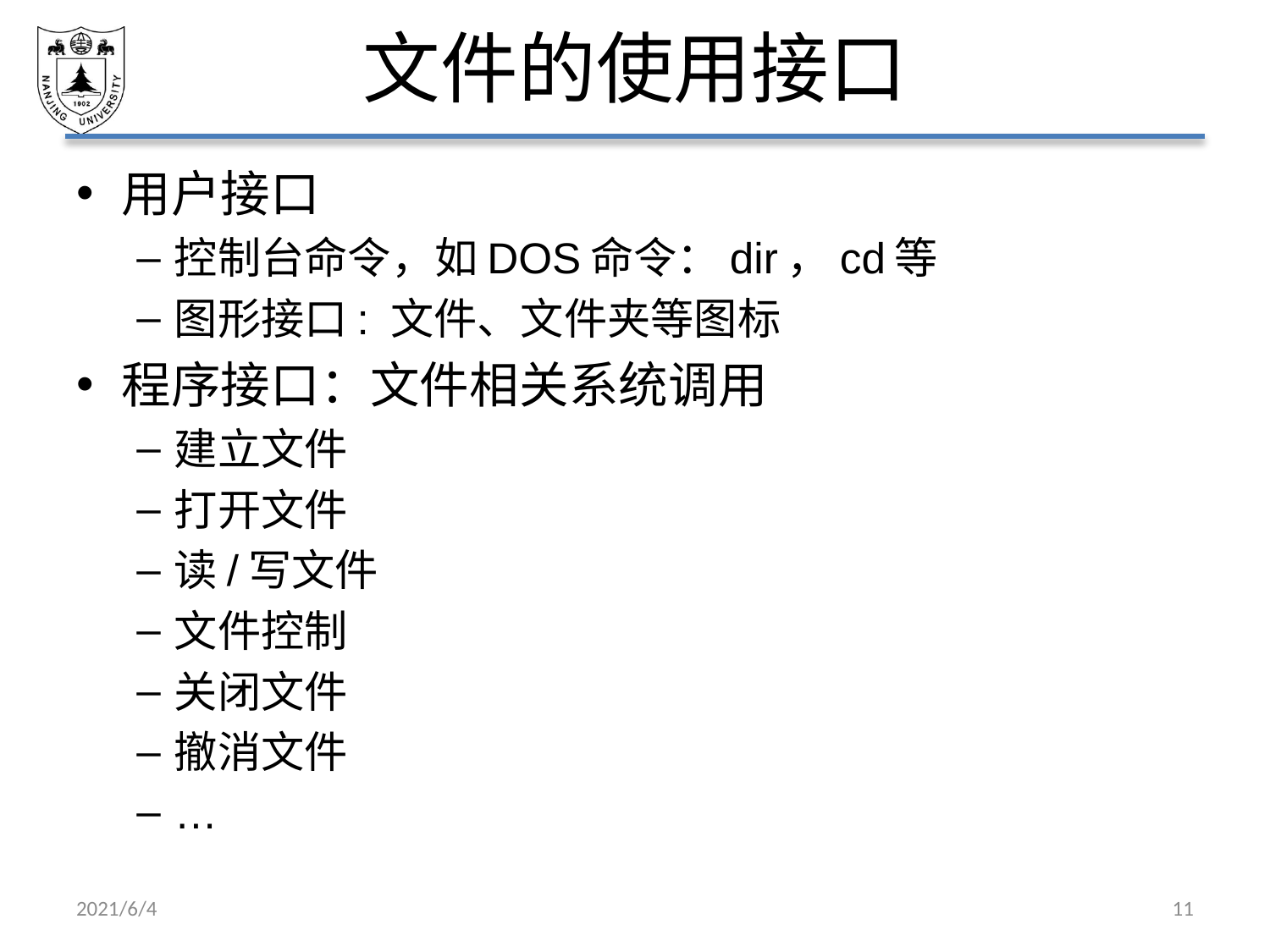

# 文件的使用接口
用户接口
控制台命令，如DOS命令：dir，cd等
图形接口: 文件、文件夹等图标
程序接口：文件相关系统调用
建立文件
打开文件
读/写文件
文件控制
关闭文件
撤消文件
…
2021/6/4
11